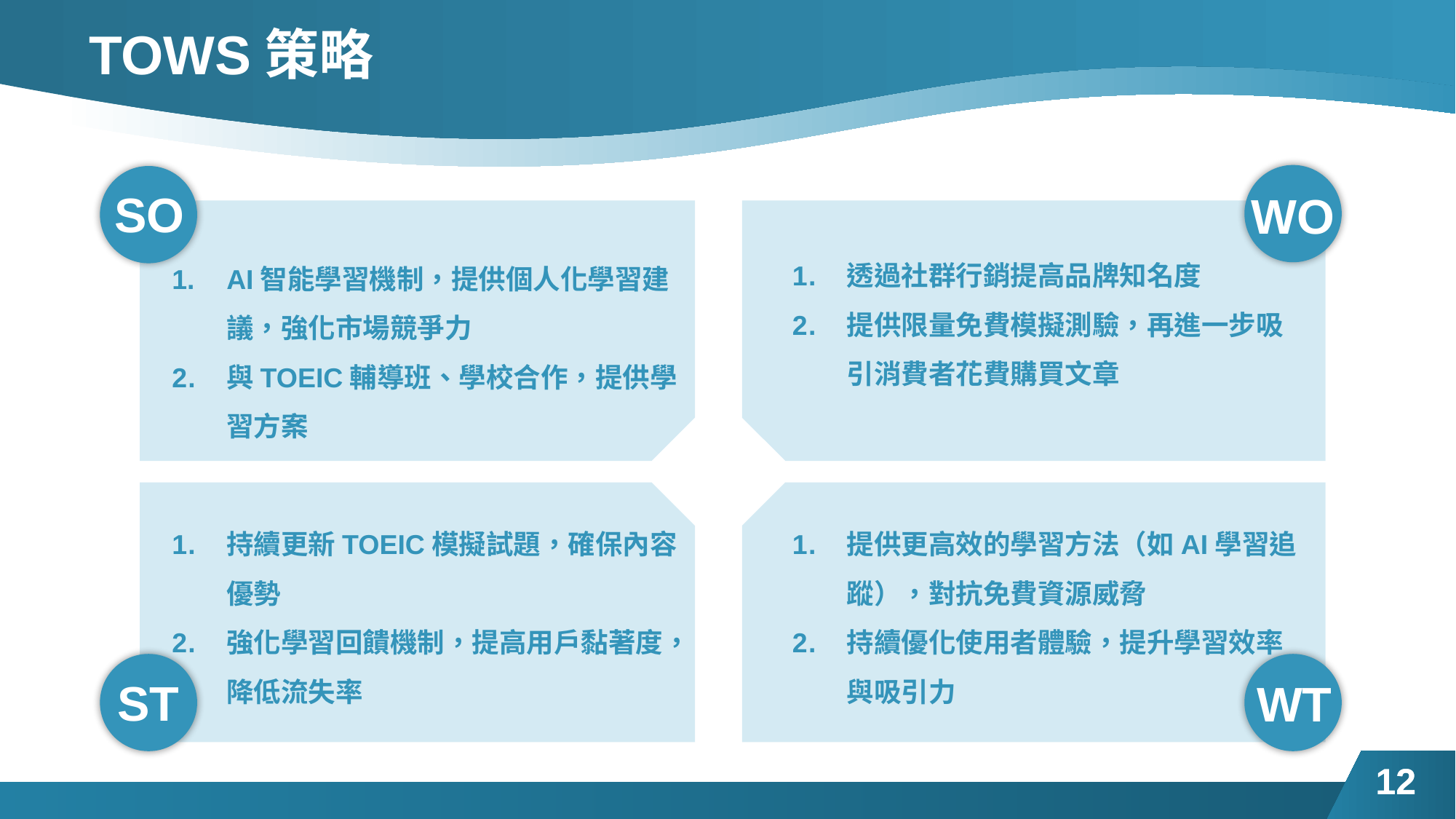

TOWS策略

WO

SO

透過社群行銷提高品牌知名度
提供限量免費模擬測驗，再進一步吸引消費者花費購買文章
AI智能學習機制，提供個人化學習建議，強化市場競爭力
與TOEIC輔導班、學校合作，提供學習方案

提供更高效的學習方法（如AI學習追蹤），對抗免費資源威脅
持續優化使用者體驗，提升學習效率與吸引力
持續更新TOEIC模擬試題，確保內容優勢
強化學習回饋機制，提高用戶黏著度，降低流失率

ST

WT
12
12